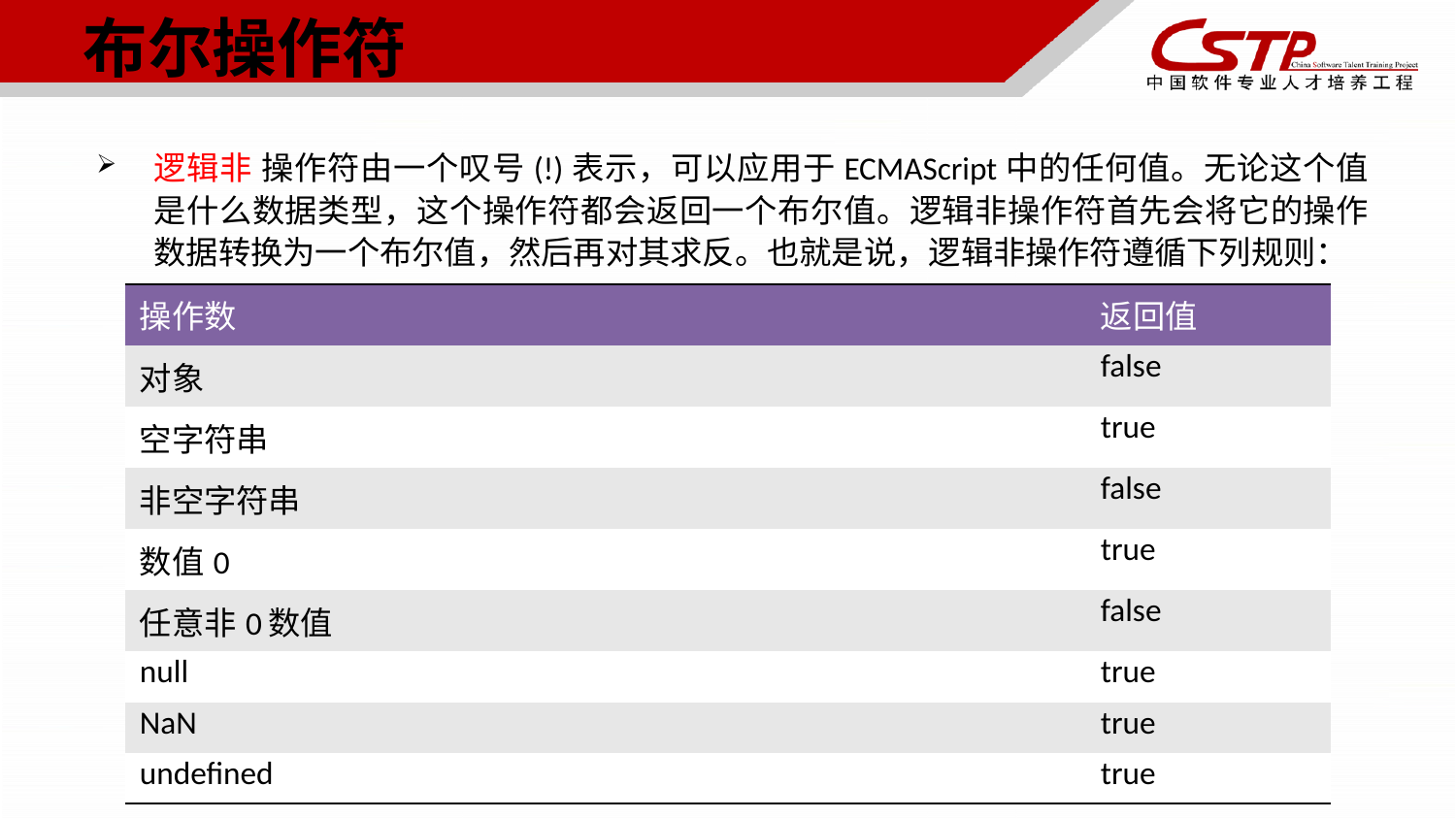

# 布尔操作符
逻辑非 操作符由一个叹号(!)表示，可以应用于ECMAScript中的任何值。无论这个值是什么数据类型，这个操作符都会返回一个布尔值。逻辑非操作符首先会将它的操作数据转换为一个布尔值，然后再对其求反。也就是说，逻辑非操作符遵循下列规则：
| 操作数 | 返回值 |
| --- | --- |
| 对象 | false |
| 空字符串 | true |
| 非空字符串 | false |
| 数值0 | true |
| 任意非0数值 | false |
| null | true |
| NaN | true |
| undefined | true |